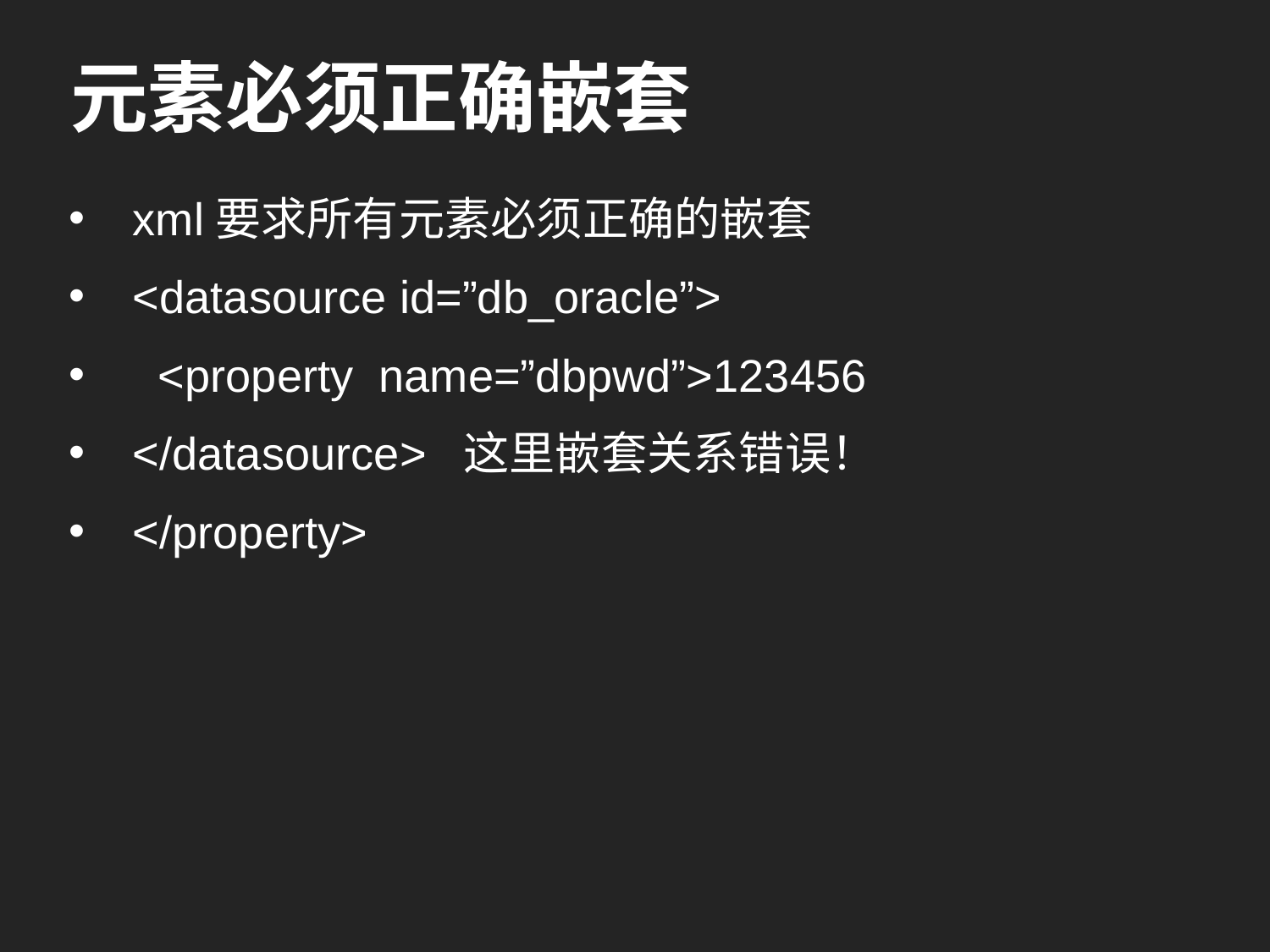

# 元素必须正确嵌套
xml要求所有元素必须正确的嵌套
<datasource id=”db_oracle”>
  <property  name=”dbpwd”>123456
</datasource>  这里嵌套关系错误！
</property>